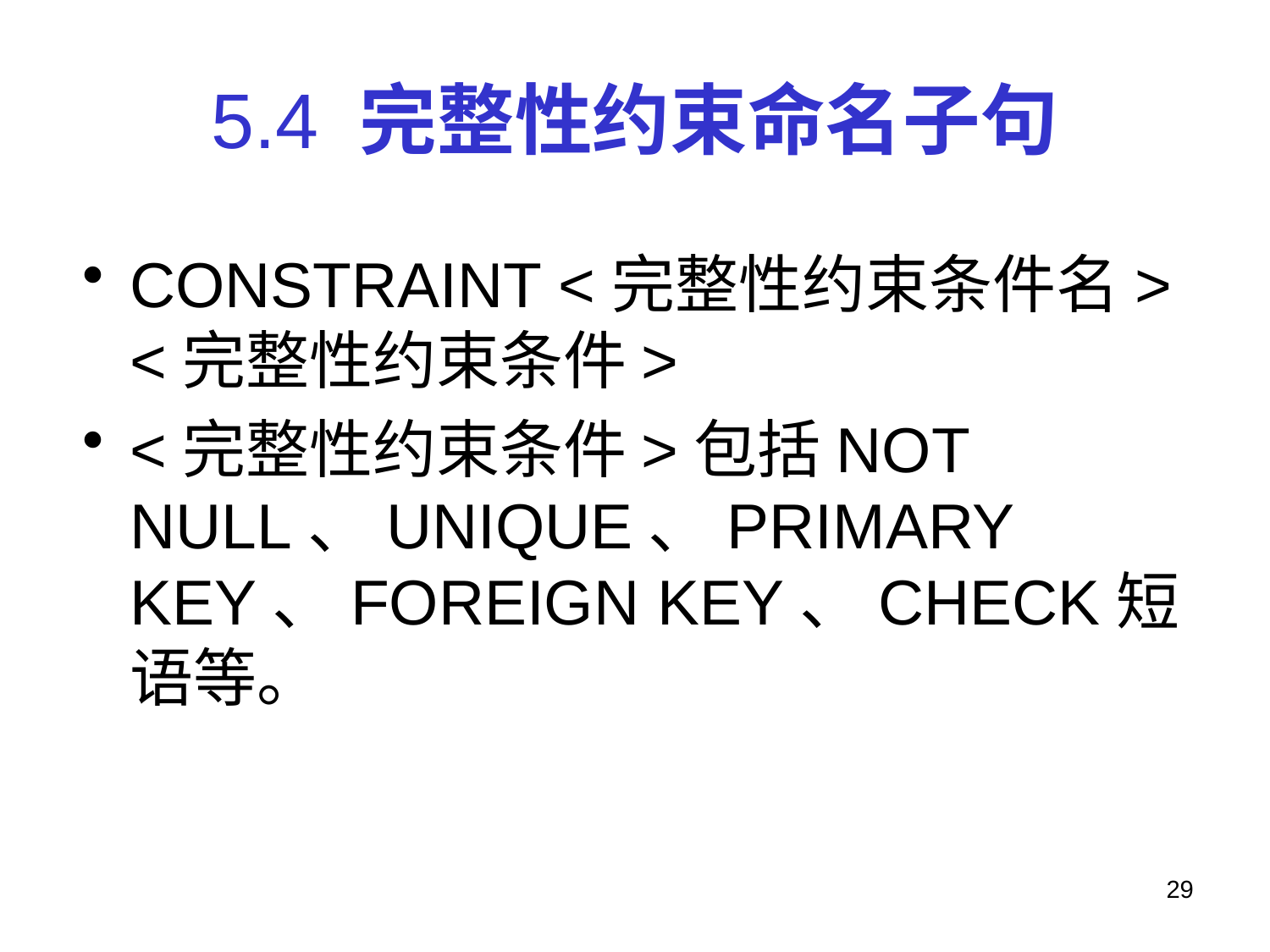

# 5.4 完整性约束命名子句
CONSTRAINT <完整性约束条件名>
<完整性约束条件>
<完整性约束条件>包括NOT NULL、UNIQUE、PRIMARY KEY、FOREIGN KEY、CHECK短语等。

29